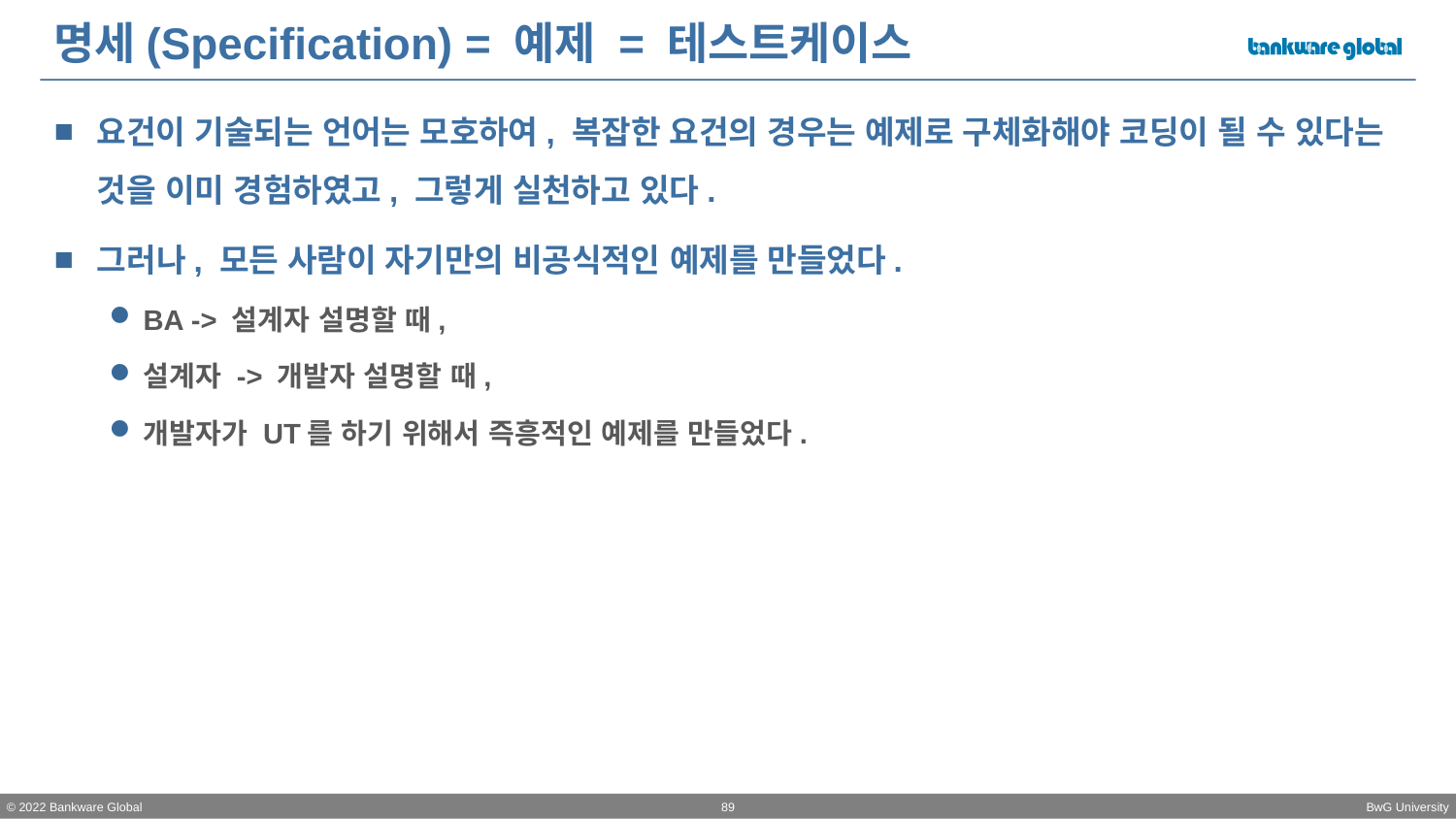

# 명세(Specification) = 예제 = 테스트케이스
요건이 기술되는 언어는 모호하여, 복잡한 요건의 경우는 예제로 구체화해야 코딩이 될 수 있다는 것을 이미 경험하였고, 그렇게 실천하고 있다.
그러나, 모든 사람이 자기만의 비공식적인 예제를 만들었다.
BA -> 설계자 설명할 때,
설계자 -> 개발자 설명할 때,
개발자가 UT를 하기 위해서 즉흥적인 예제를 만들었다.

89